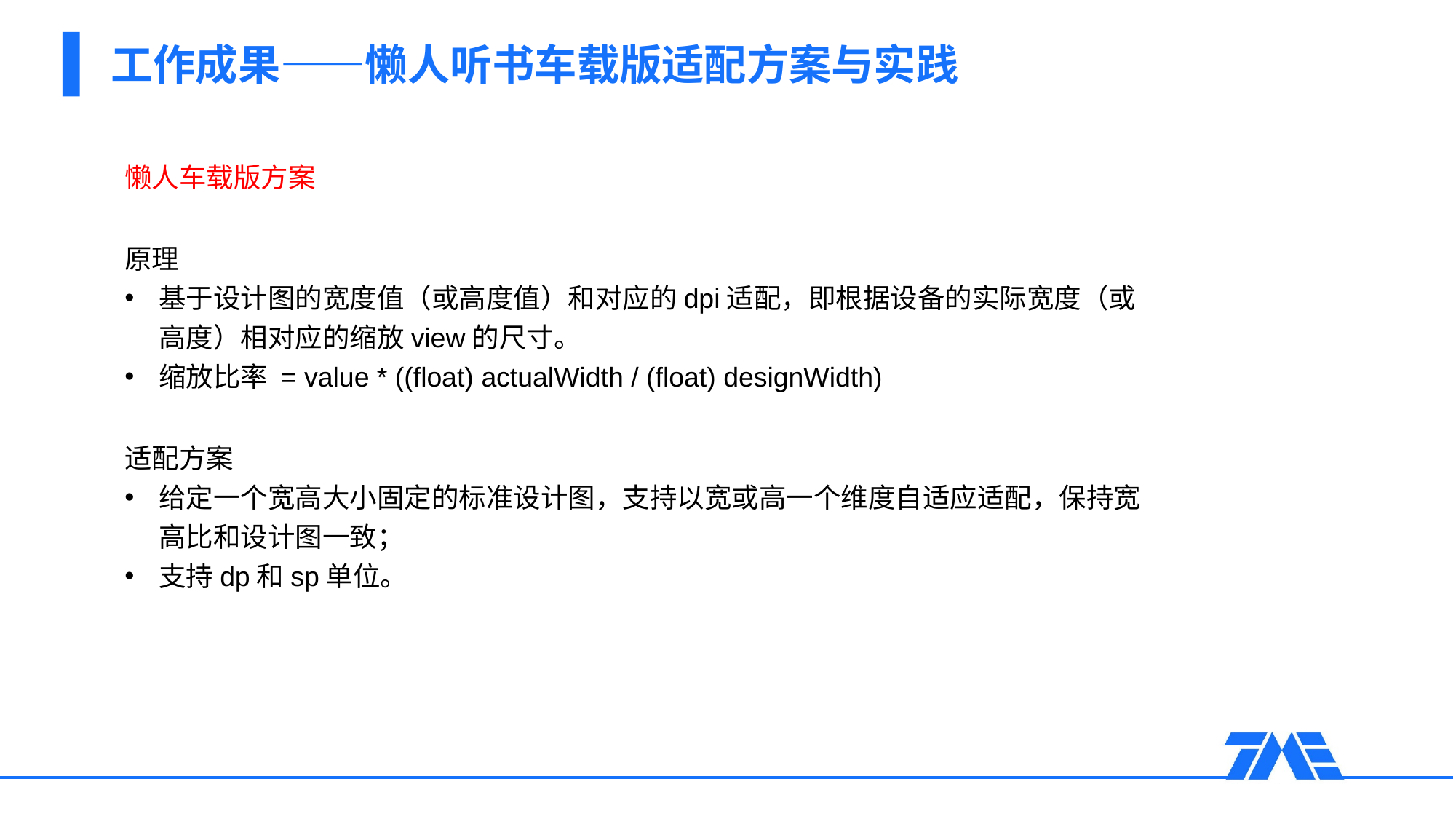

# 工作成果——懒人听书车载版适配方案与实践
懒人车载版方案

原理
基于设计图的宽度值（或高度值）和对应的dpi适配，即根据设备的实际宽度（或高度）相对应的缩放view的尺寸。
缩放比率 = value * ((float) actualWidth / (float) designWidth)

适配方案
给定一个宽高大小固定的标准设计图，支持以宽或高一个维度自适应适配，保持宽高比和设计图一致；
支持dp和sp单位。